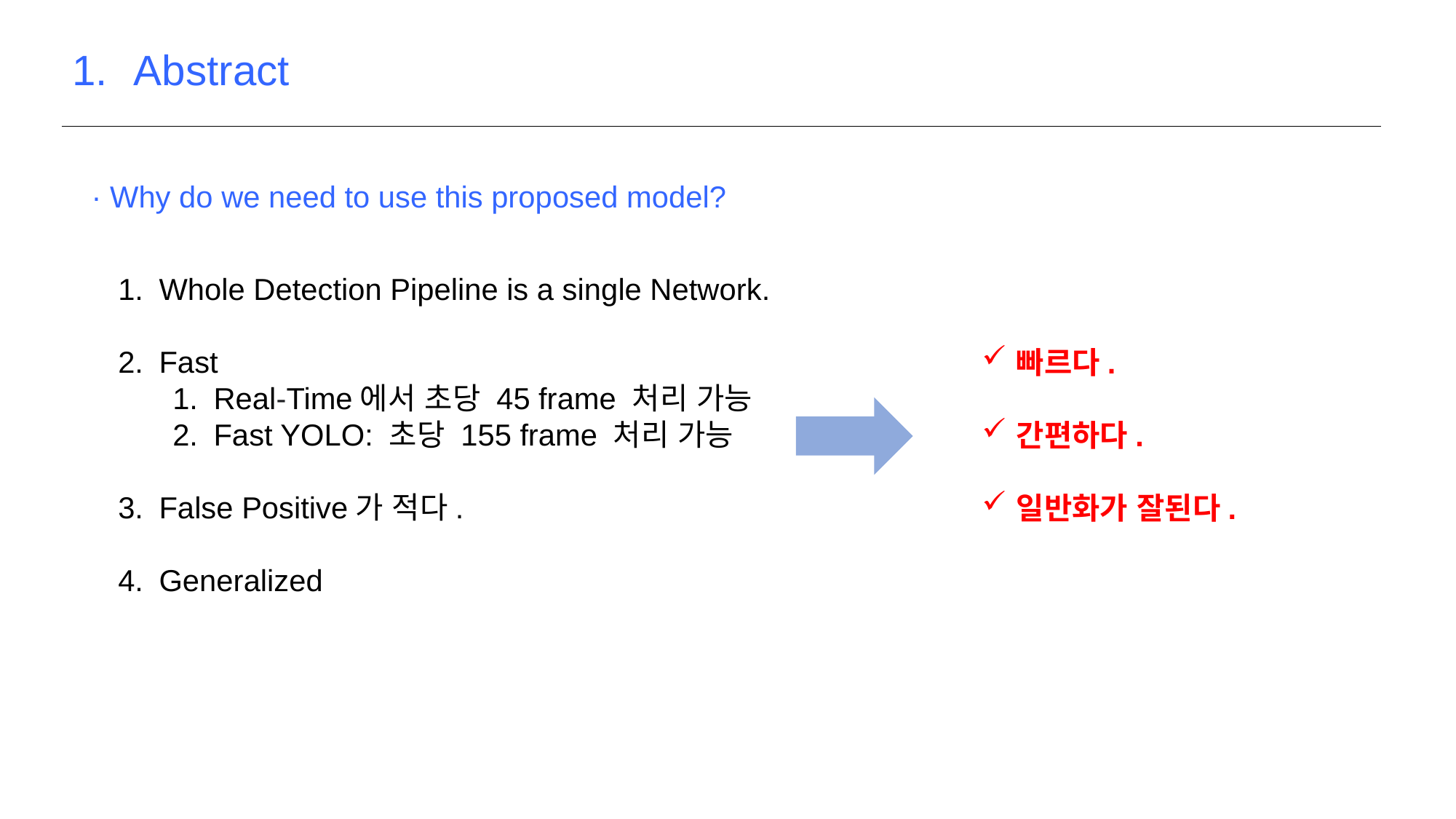

Abstract

· Why do we need to use this proposed model?
Whole Detection Pipeline is a single Network.

Fast
Real-Time에서 초당 45 frame 처리 가능
Fast YOLO: 초당 155 frame 처리 가능

False Positive가 적다.

Generalized
빠르다.

간편하다.

일반화가 잘된다.